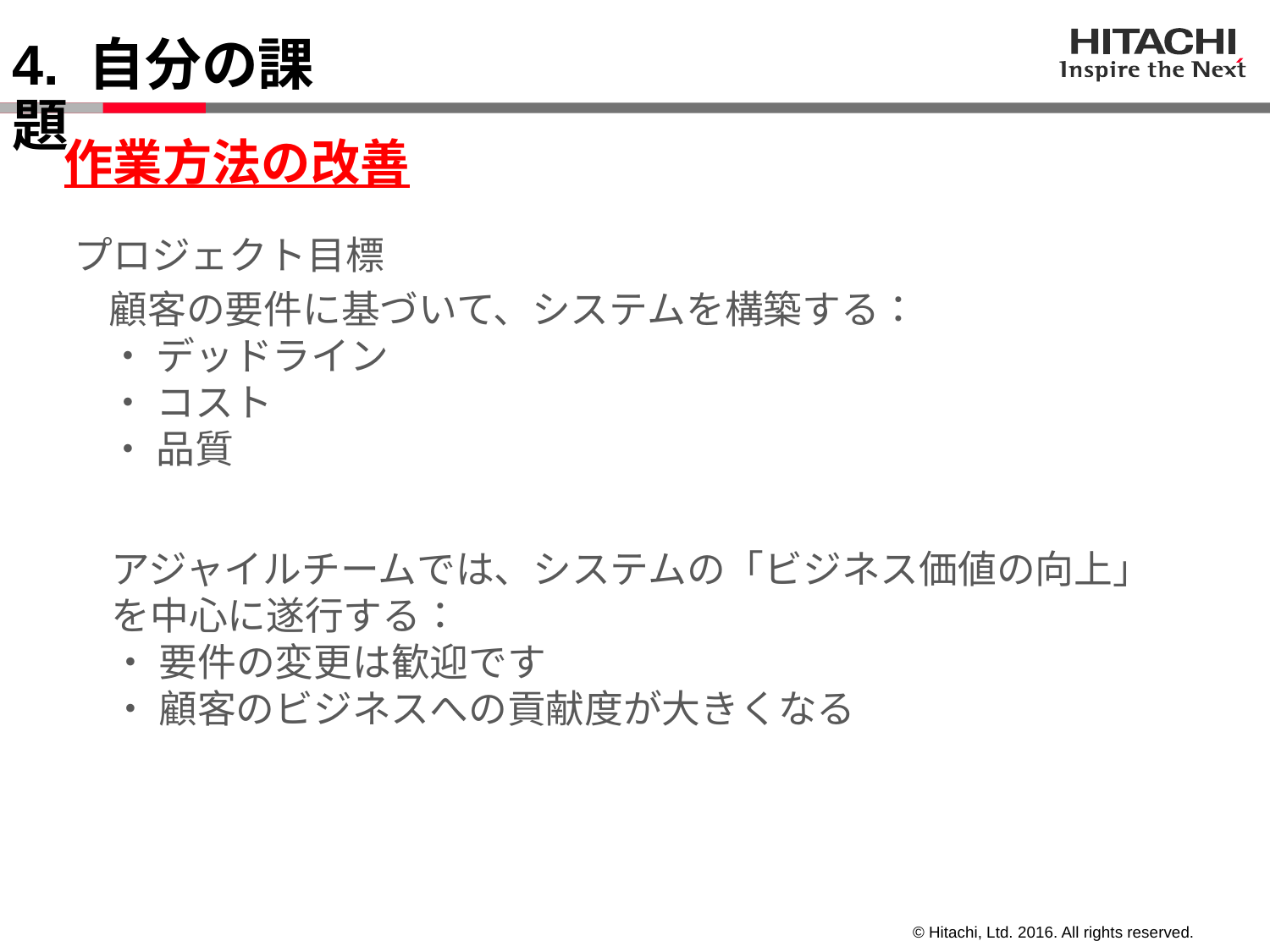

# 4. 自分の課題
作業方法の改善
プロジェクト目標
顧客の要件に基づいて、システムを構築する：
・ デッドライン
・ コスト
・ 品質
アジャイルチームでは、システムの「ビジネス価値の向上」を中心に遂行する：
・ 要件の変更は歓迎です
・ 顧客のビジネスへの貢献度が大きくなる